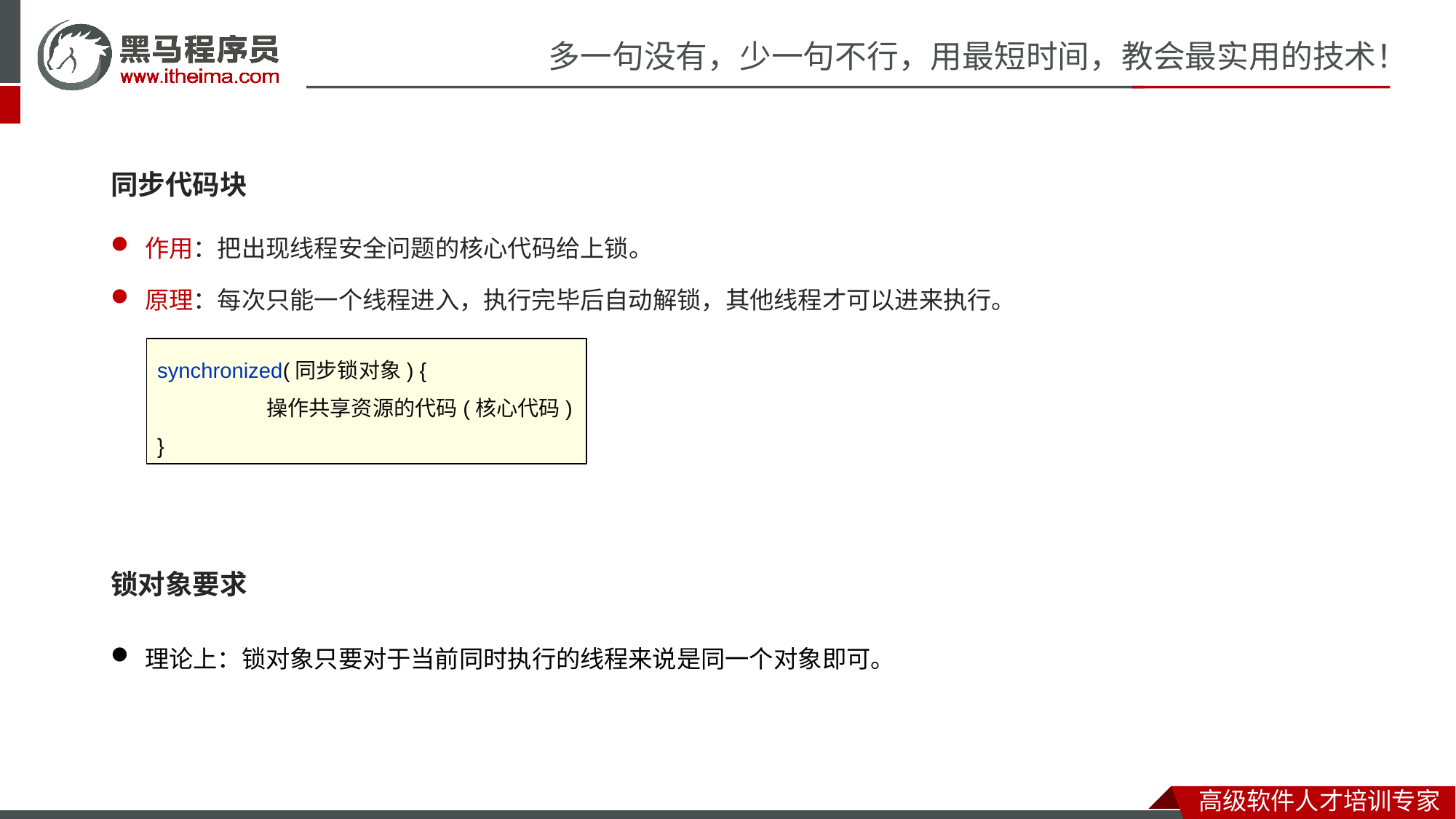

同步代码块
作用：把出现线程安全问题的核心代码给上锁。
原理：每次只能一个线程进入，执行完毕后自动解锁，其他线程才可以进来执行。
synchronized(同步锁对象) {
	操作共享资源的代码(核心代码)
}
锁对象要求
理论上：锁对象只要对于当前同时执行的线程来说是同一个对象即可。